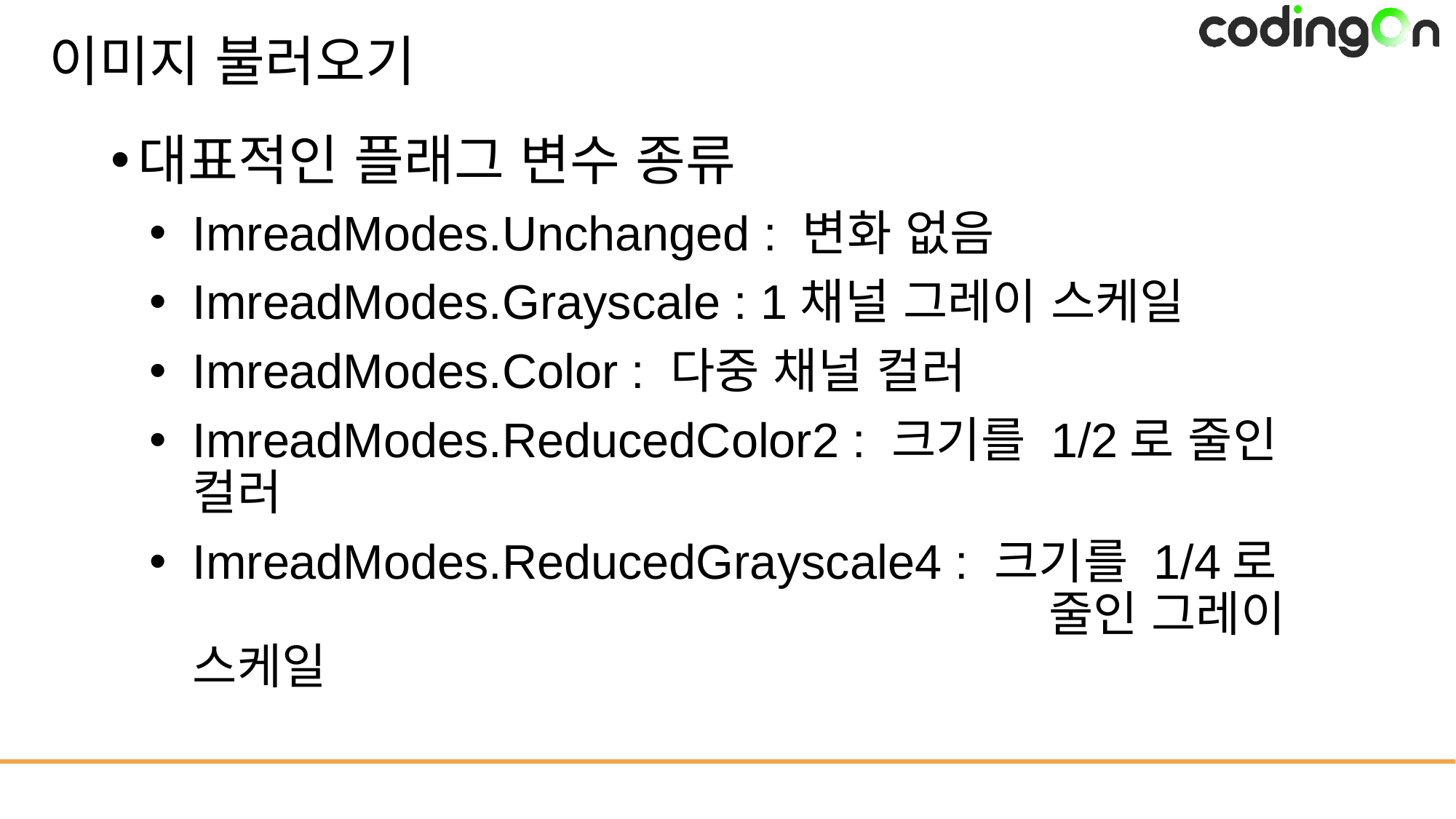

# 이미지 불러오기
대표적인 플래그 변수 종류
ImreadModes.Unchanged : 변화 없음
ImreadModes.Grayscale : 1채널 그레이 스케일
ImreadModes.Color : 다중 채널 컬러
ImreadModes.ReducedColor2 : 크기를 1/2로 줄인 컬러
ImreadModes.ReducedGrayscale4 : 크기를 1/4로
                                                               줄인 그레이 스케일